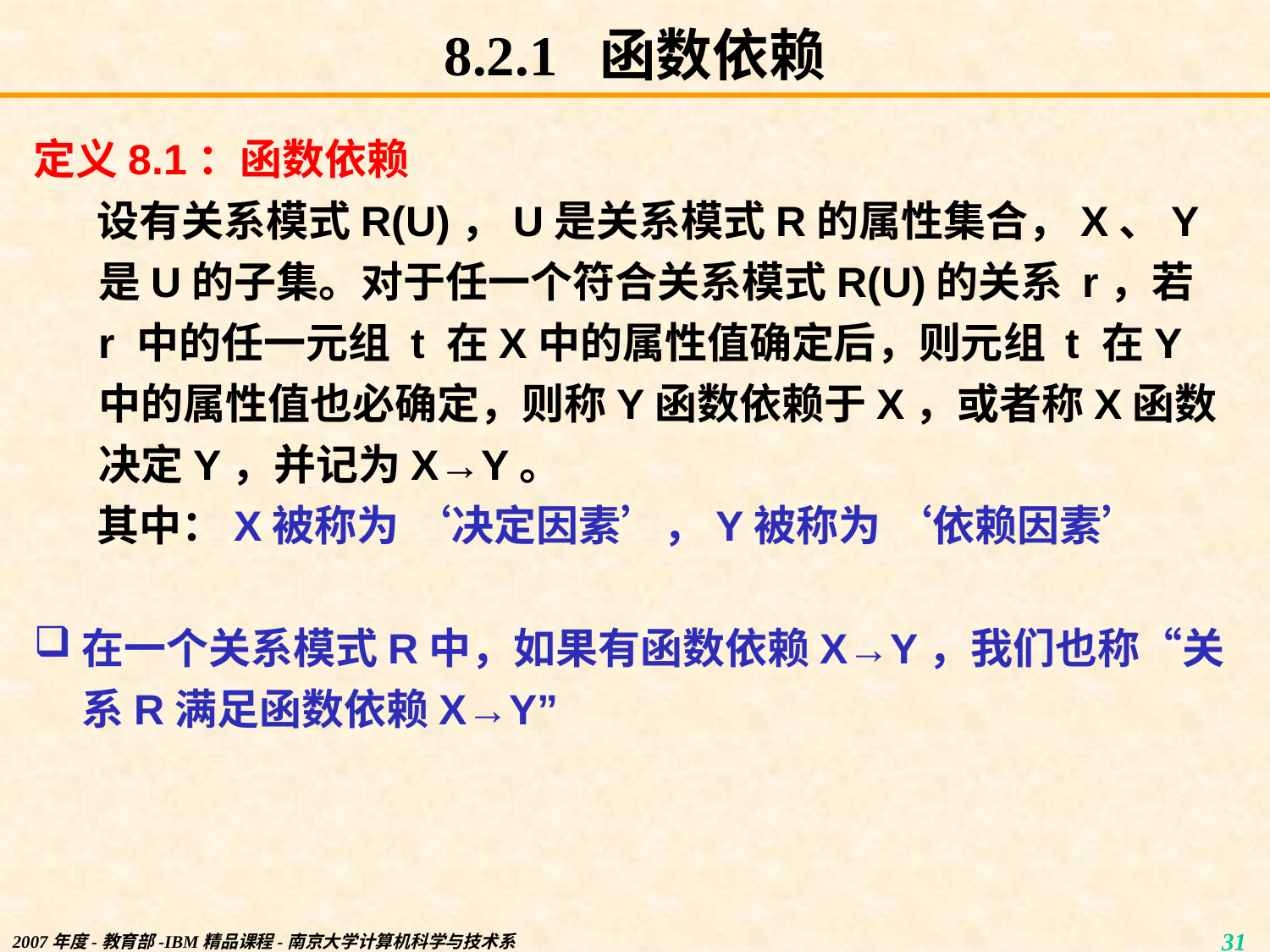

# 8.2.1  函数依赖
定义8.1：函数依赖
设有关系模式R(U)，U是关系模式R的属性集合，X、Y是U的子集。对于任一个符合关系模式R(U)的关系 r，若 r 中的任一元组 t 在X中的属性值确定后，则元组 t 在Y中的属性值也必确定，则称Y函数依赖于X，或者称X函数决定Y，并记为X→Y。
其中：X被称为 ‘决定因素’，Y被称为 ‘依赖因素’

在一个关系模式R中，如果有函数依赖X→Y，我们也称“关系R满足函数依赖X→Y”
31
2007年度-教育部-IBM精品课程-南京大学计算机科学与技术系